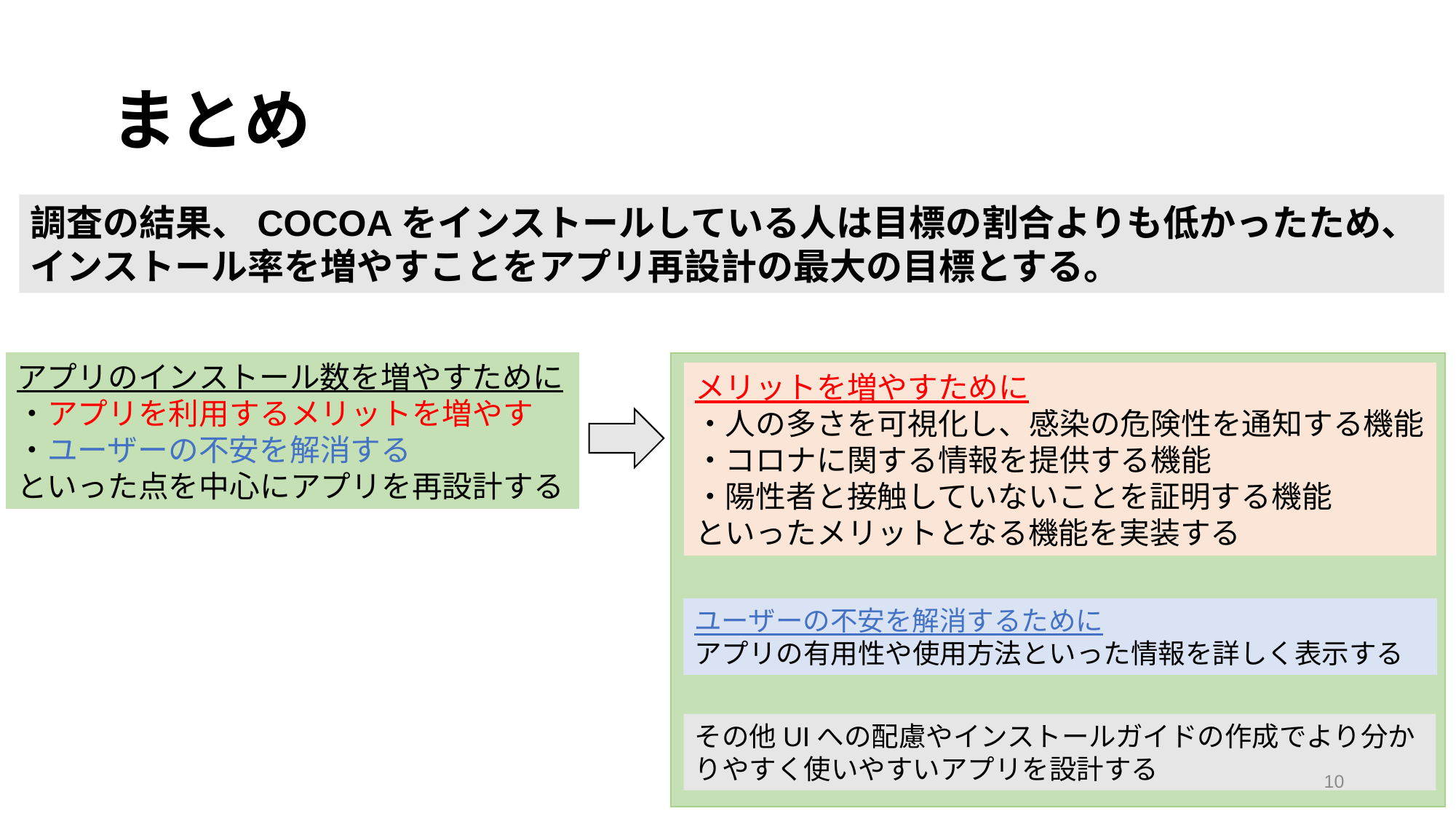

# まとめ
調査の結果、COCOAをインストールしている人は目標の割合よりも低かったため、インストール率を増やすことをアプリ再設計の最大の目標とする。
アプリのインストール数を増やすために
・アプリを利用するメリットを増やす
・ユーザーの不安を解消する
といった点を中心にアプリを再設計する

メリットを増やすために
・人の多さを可視化し、感染の危険性を通知する機能
・コロナに関する情報を提供する機能
・陽性者と接触していないことを証明する機能
といったメリットとなる機能を実装する

ユーザーの不安を解消するために
アプリの有用性や使用方法といった情報を詳しく表示する
その他UIへの配慮やインストールガイドの作成でより分かりやすく使いやすいアプリを設計する
10